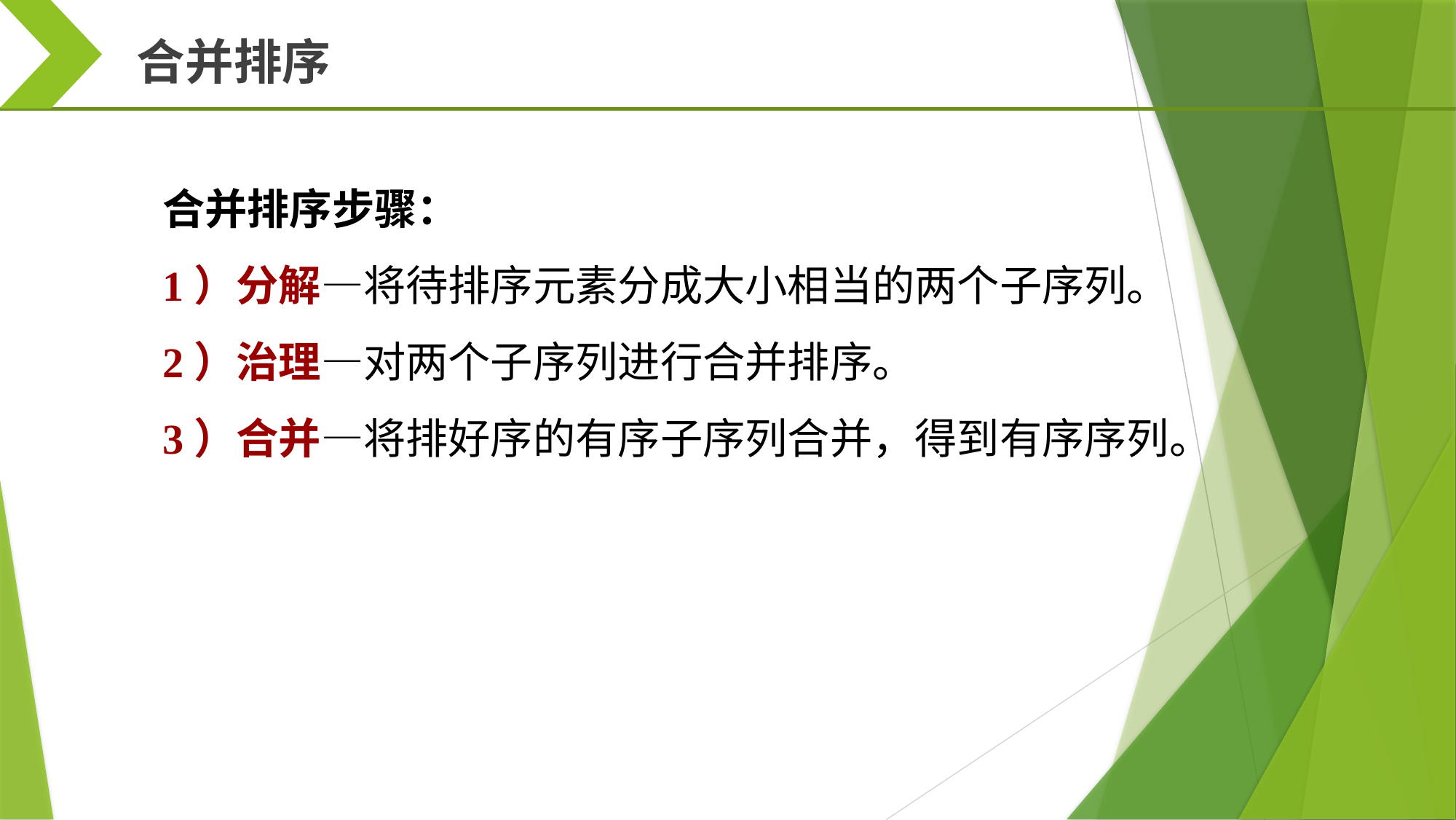

合并排序
合并排序步骤：
1）分解—将待排序元素分成大小相当的两个子序列。
2）治理—对两个子序列进行合并排序。
3）合并—将排好序的有序子序列合并，得到有序序列。